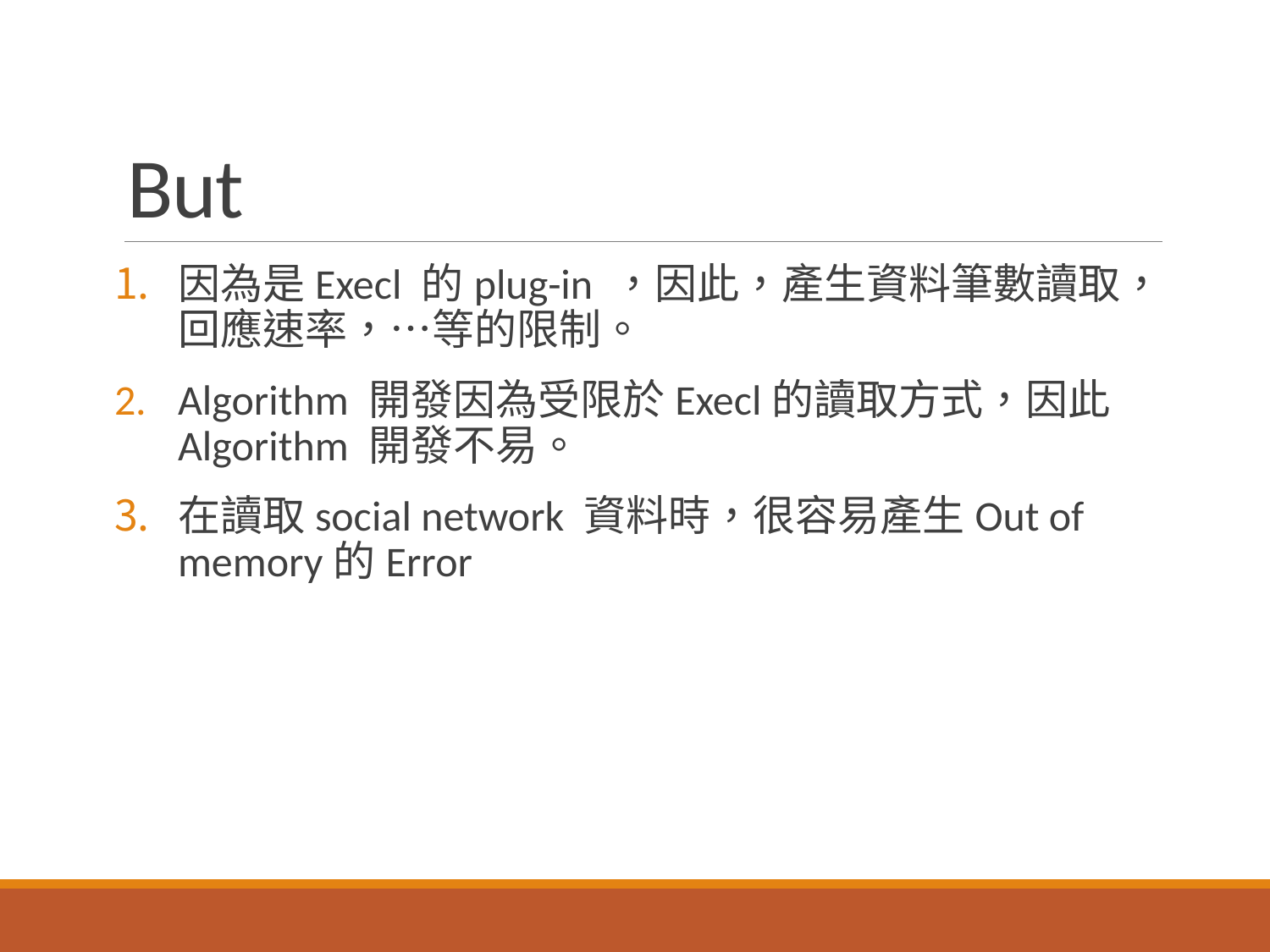

# But
因為是Execl 的plug-in ，因此，產生資料筆數讀取，回應速率，…等的限制。
Algorithm 開發因為受限於Execl的讀取方式，因此Algorithm 開發不易。
在讀取social network 資料時，很容易產生Out of memory的Error